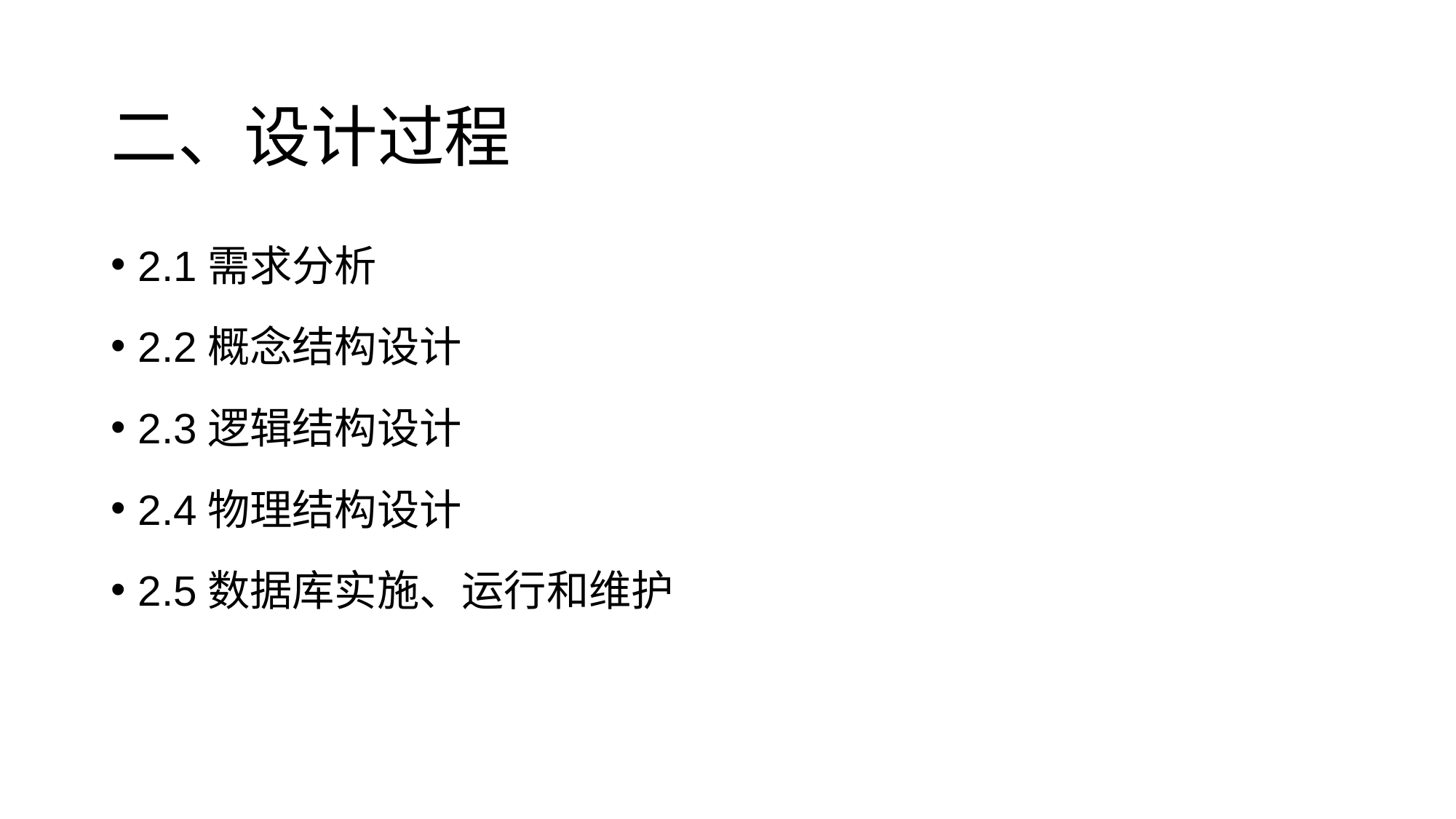

# 二、设计过程
2.1需求分析
2.2概念结构设计
2.3逻辑结构设计
2.4物理结构设计
2.5数据库实施、运行和维护